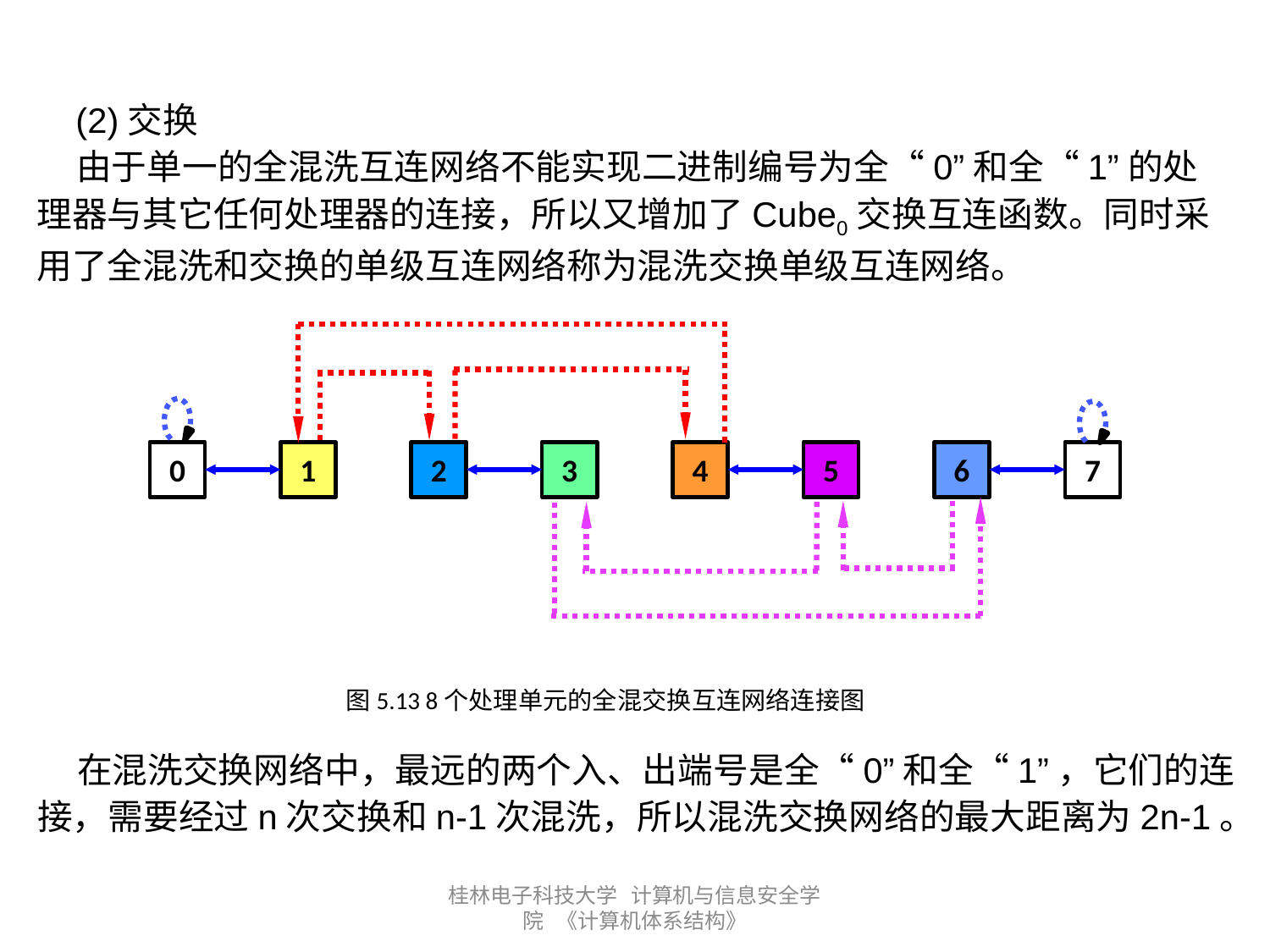

桂林电子科技大学  计算机与信息安全学院  《计算机体系结构》
    (2)交换
    由于单一的全混洗互连网络不能实现二进制编号为全“0”和全“1”的处理器与其它任何处理器的连接，所以又增加了Cube0交换互连函数。同时采用了全混洗和交换的单级互连网络称为混洗交换单级互连网络。

7
6
5
4
3
2
1
0
图5.13 8个处理单元的全混交换互连网络连接图
    在混洗交换网络中，最远的两个入、出端号是全“0”和全“1”，它们的连接，需要经过n次交换和n-1次混洗，所以混洗交换网络的最大距离为2n-1。